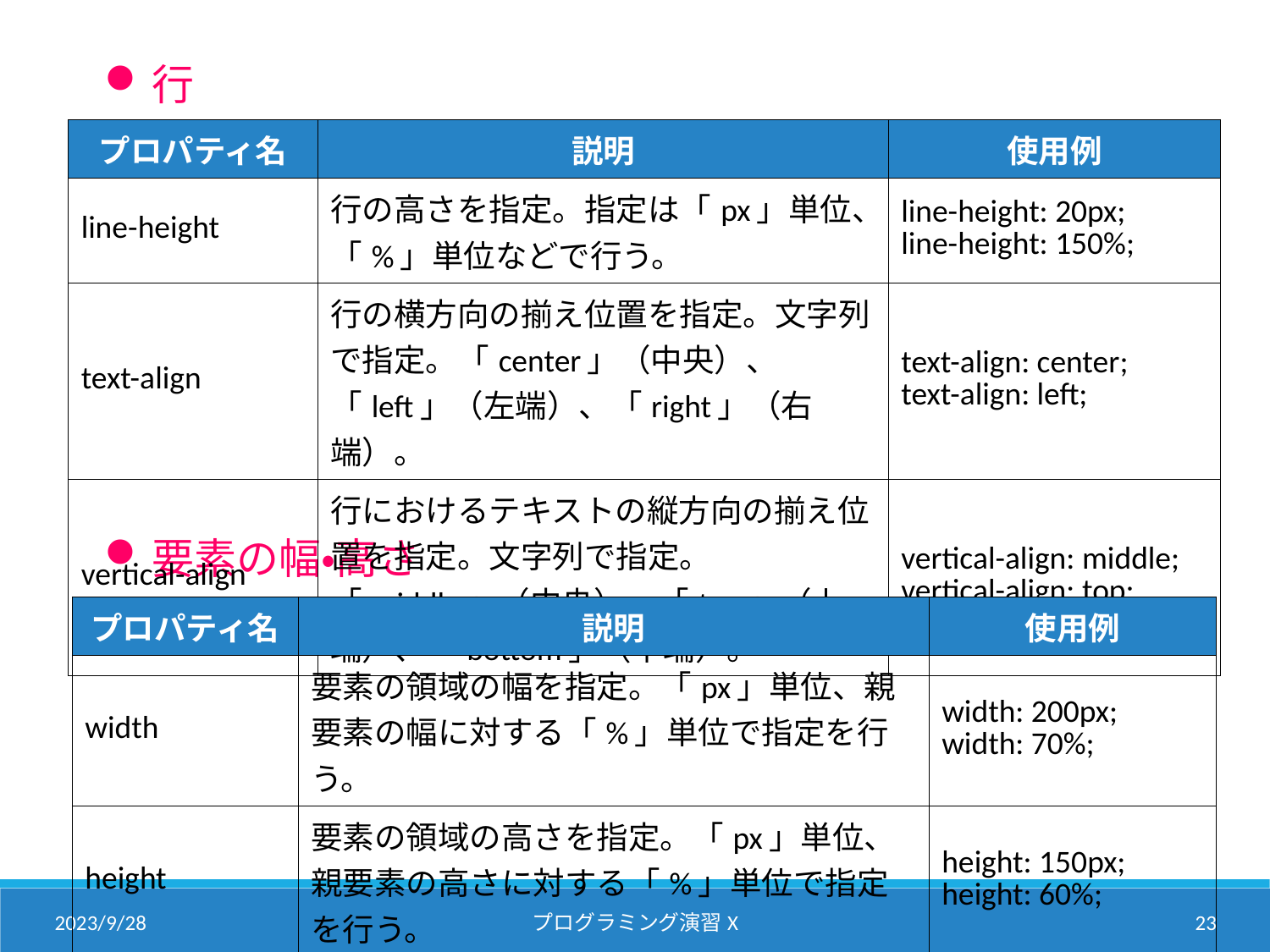

行

要素の幅・高さ

| プロパティ名 | 説明 | 使用例 |
| --- | --- | --- |
| line-height | 行の高さを指定。指定は「px」単位、「%」単位などで行う。 | line-height: 20px; line-height: 150%; |
| text-align | 行の横方向の揃え位置を指定。文字列で指定。「center」（中央）、「left」（左端）、「right」（右端）。 | text-align: center; text-align: left; |
| vertical-align | 行におけるテキストの縦方向の揃え位置を指定。文字列で指定。「middle」（中央）、「top」（上端）、「bottom」（下端）。 | vertical-align: middle; vertical-align: top; |
| プロパティ名 | 説明 | 使用例 |
| --- | --- | --- |
| width | 要素の領域の幅を指定。「px」単位、親要素の幅に対する「%」単位で指定を行う。 | width: 200px; width: 70%; |
| height | 要素の領域の高さを指定。「px」単位、親要素の高さに対する「%」単位で指定を行う。 | height: 150px; height: 60%; |
2023/9/28
23
プログラミング演習X